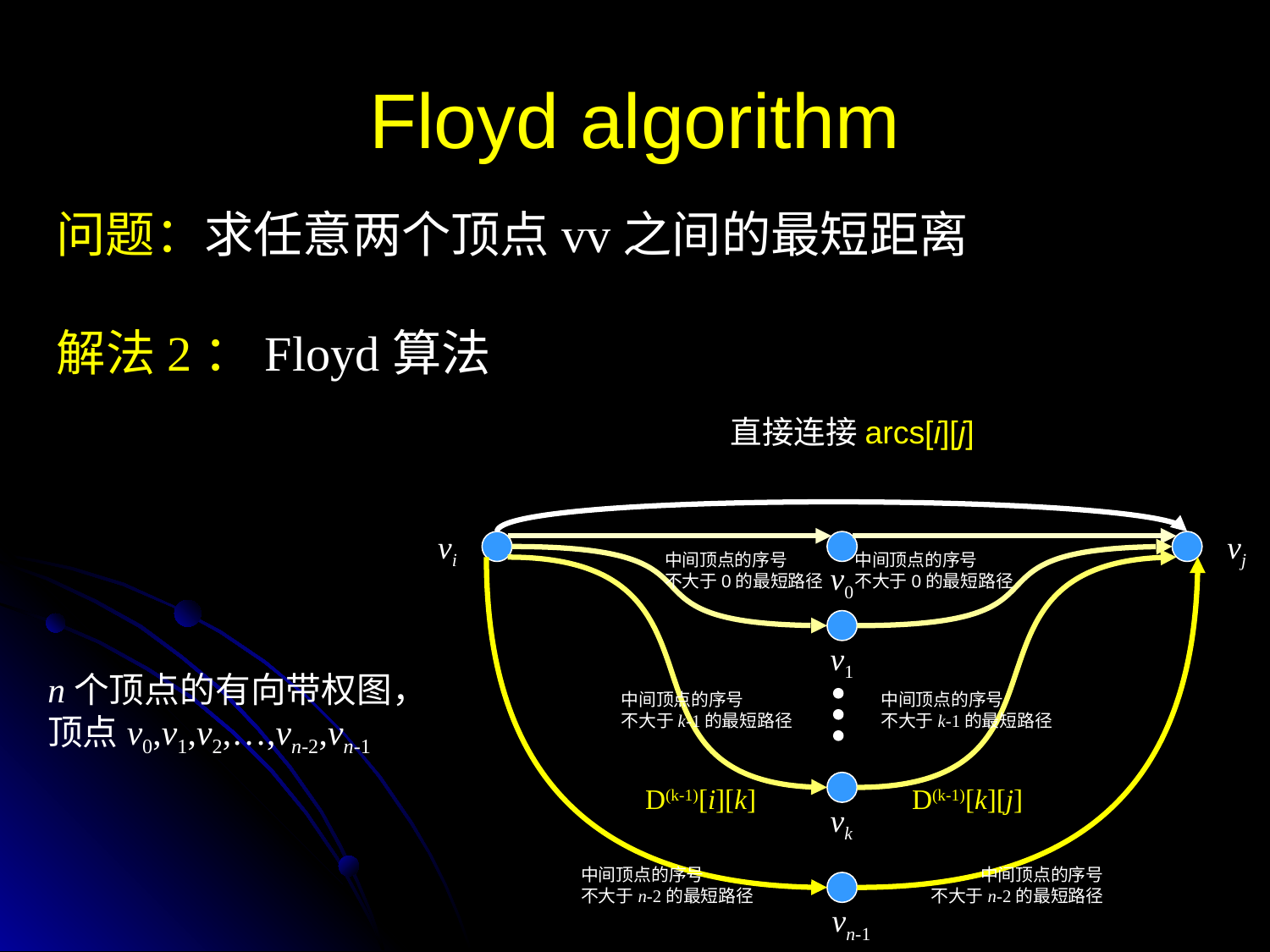

# Floyd algorithm
问题：求任意两个顶点vv之间的最短距离

解法2：Floyd算法
直接连接arcs[i][j]
vi
vj

中间顶点的序号
不大于0的最短路径
中间顶点的序号
不大于0的最短路径
v0

v1
n个顶点的有向带权图，
顶点v0,v1,v2,…,vn-2,vn-1
中间顶点的序号
不大于k-1的最短路径
中间顶点的序号
不大于k-1的最短路径

D(k-1)[i][k]
D(k-1)[k][j]
vk
中间顶点的序号
不大于n-2的最短路径
中间顶点的序号
不大于n-2的最短路径

vn-1